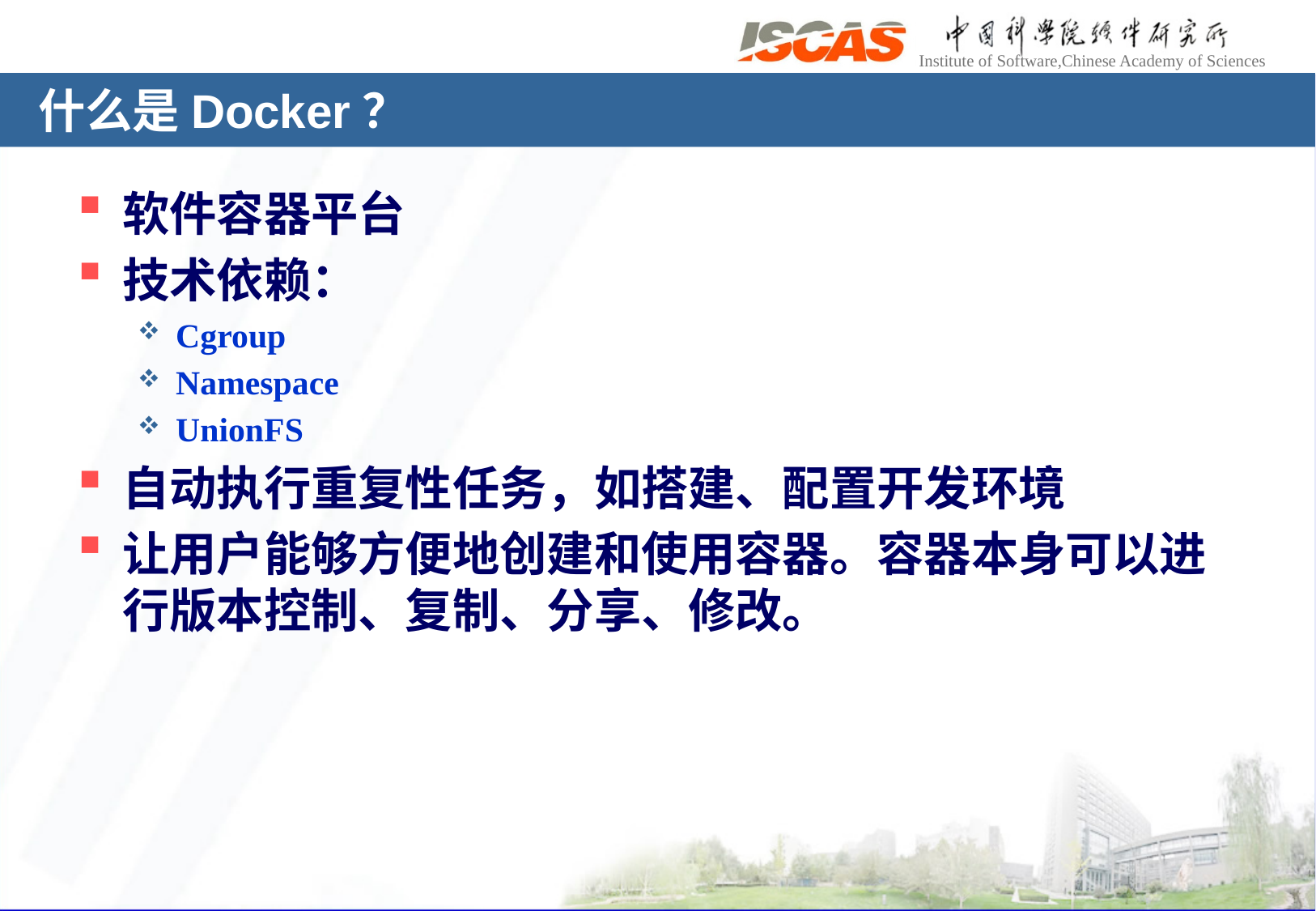

# 什么是Docker？
软件容器平台
技术依赖：
Cgroup
Namespace
UnionFS
自动执行重复性任务，如搭建、配置开发环境
让用户能够方便地创建和使用容器。容器本身可以进行版本控制、复制、分享、修改。